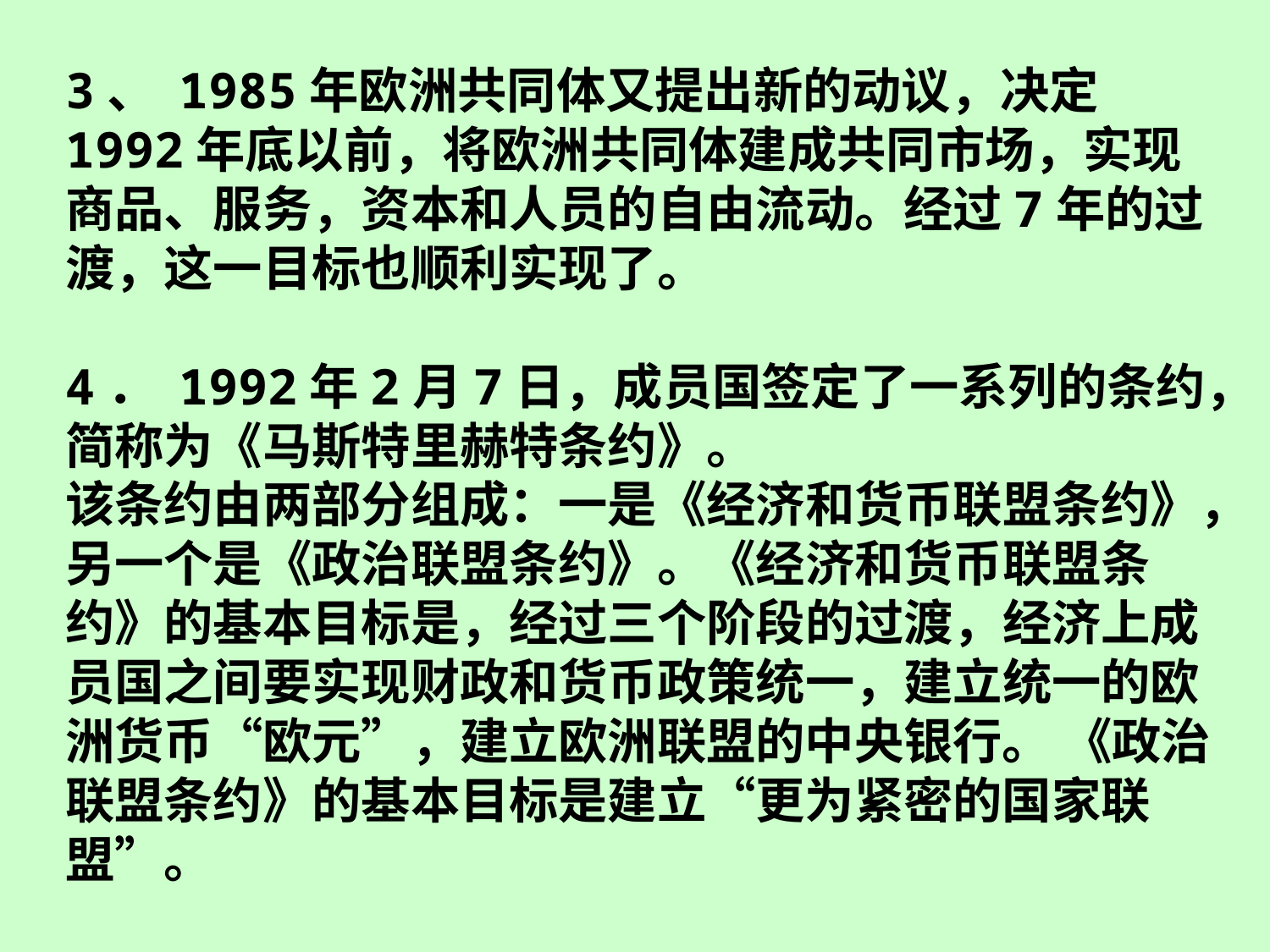

3、 1985年欧洲共同体又提出新的动议，决定1992年底以前，将欧洲共同体建成共同市场，实现商品、服务，资本和人员的自由流动。经过7年的过渡，这一目标也顺利实现了。

4． 1992年2月7日，成员国签定了一系列的条约，简称为《马斯特里赫特条约》。
该条约由两部分组成：一是《经济和货币联盟条约》，另一个是《政治联盟条约》。《经济和货币联盟条约》的基本目标是，经过三个阶段的过渡，经济上成员国之间要实现财政和货币政策统一，建立统一的欧洲货币“欧元”，建立欧洲联盟的中央银行。 《政治联盟条约》的基本目标是建立“更为紧密的国家联盟”。
16